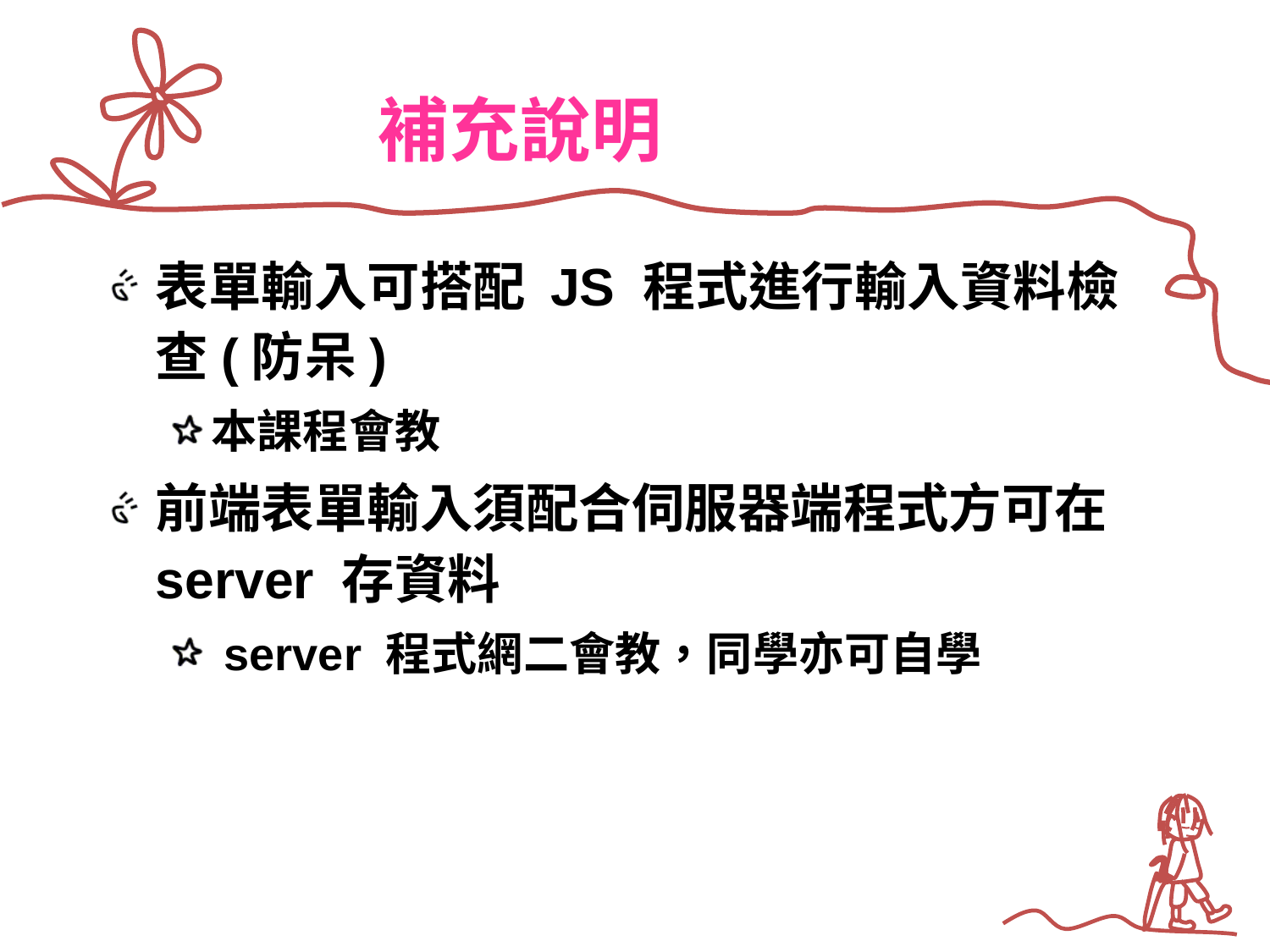

# 補充說明
表單輸入可搭配 JS 程式進行輸入資料檢查(防呆)
本課程會教
前端表單輸入須配合伺服器端程式方可在 server 存資料
 server 程式網二會教，同學亦可自學